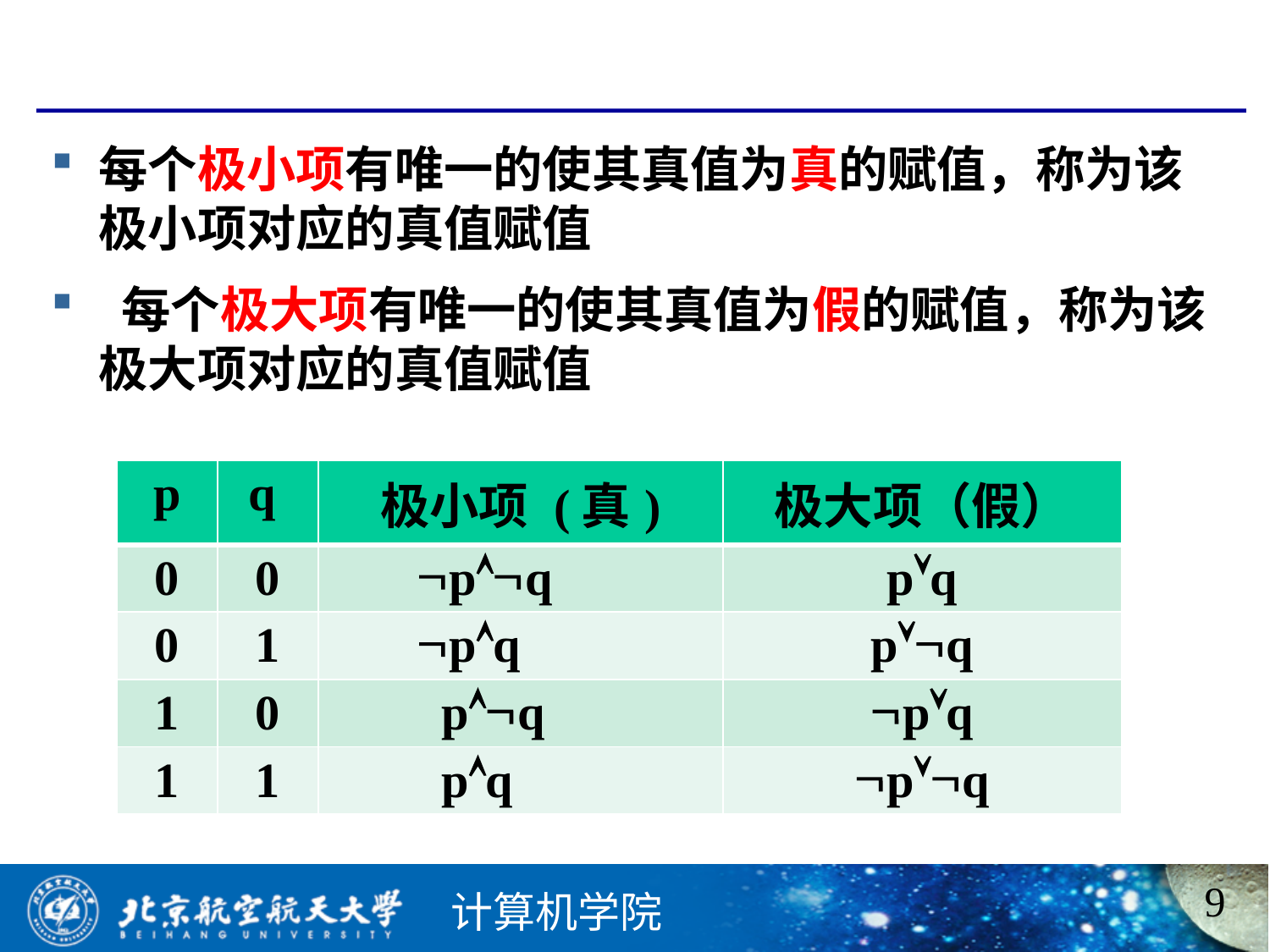

#
每个极小项有唯一的使其真值为真的赋值，称为该极小项对应的真值赋值
 每个极大项有唯一的使其真值为假的赋值，称为该极大项对应的真值赋值
| p | q | 极小项 (真) | 极大项（假） |
| --- | --- | --- | --- |
| 0 | 0 | ¬p∧¬q | p∨q |
| 0 | 1 | ¬p∧q | p∨¬q |
| 1 | 0 | p∧¬q | ¬p∨q |
| 1 | 1 | p∧q | ¬p∨¬q |